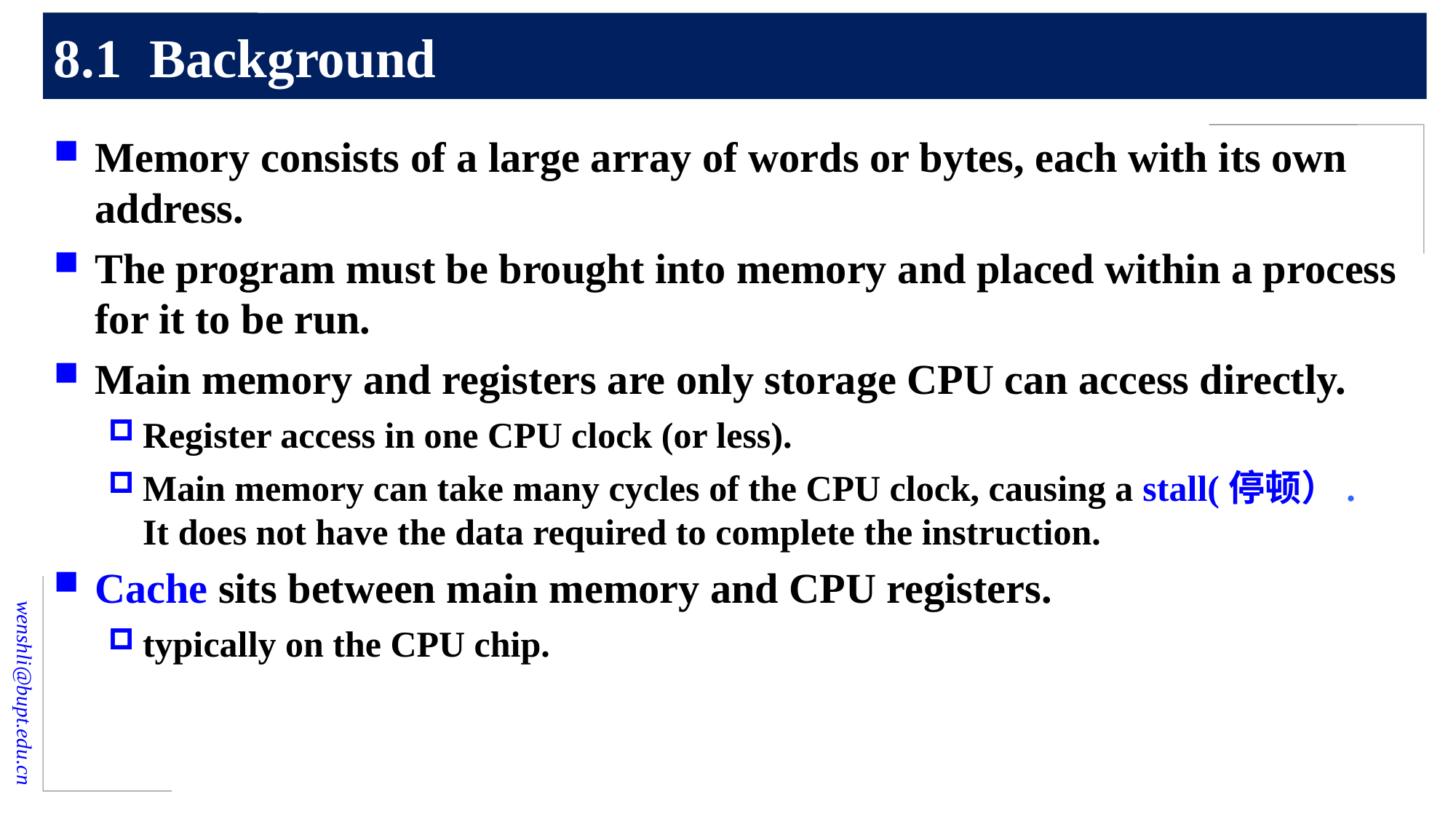

# 8.1  Background
Memory consists of a large array of words or bytes, each with its own address.
The program must be brought into memory and placed within a process for it to be run.
Main memory and registers are only storage CPU can access directly.
Register access in one CPU clock (or less).
Main memory can take many cycles of the CPU clock, causing a stall(停顿）.
It does not have the data required to complete the instruction.
Cache sits between main memory and CPU registers.
typically on the CPU chip.
7